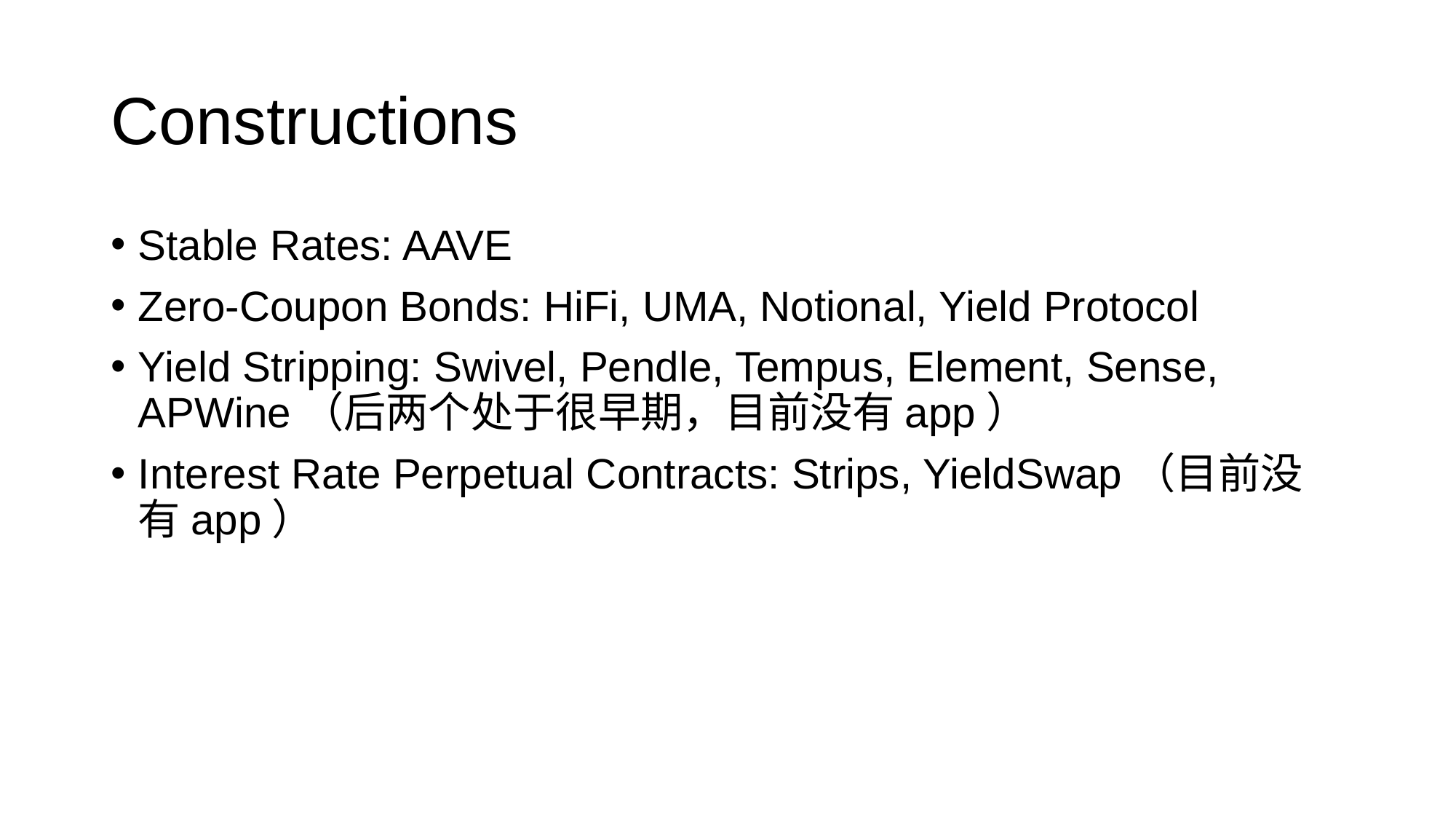

# Constructions
Stable Rates: AAVE
Zero-Coupon Bonds: HiFi, UMA, Notional, Yield Protocol
Yield Stripping: Swivel, Pendle, Tempus, Element, Sense, APWine（后两个处于很早期，目前没有app）
Interest Rate Perpetual Contracts: Strips, YieldSwap（目前没有app）